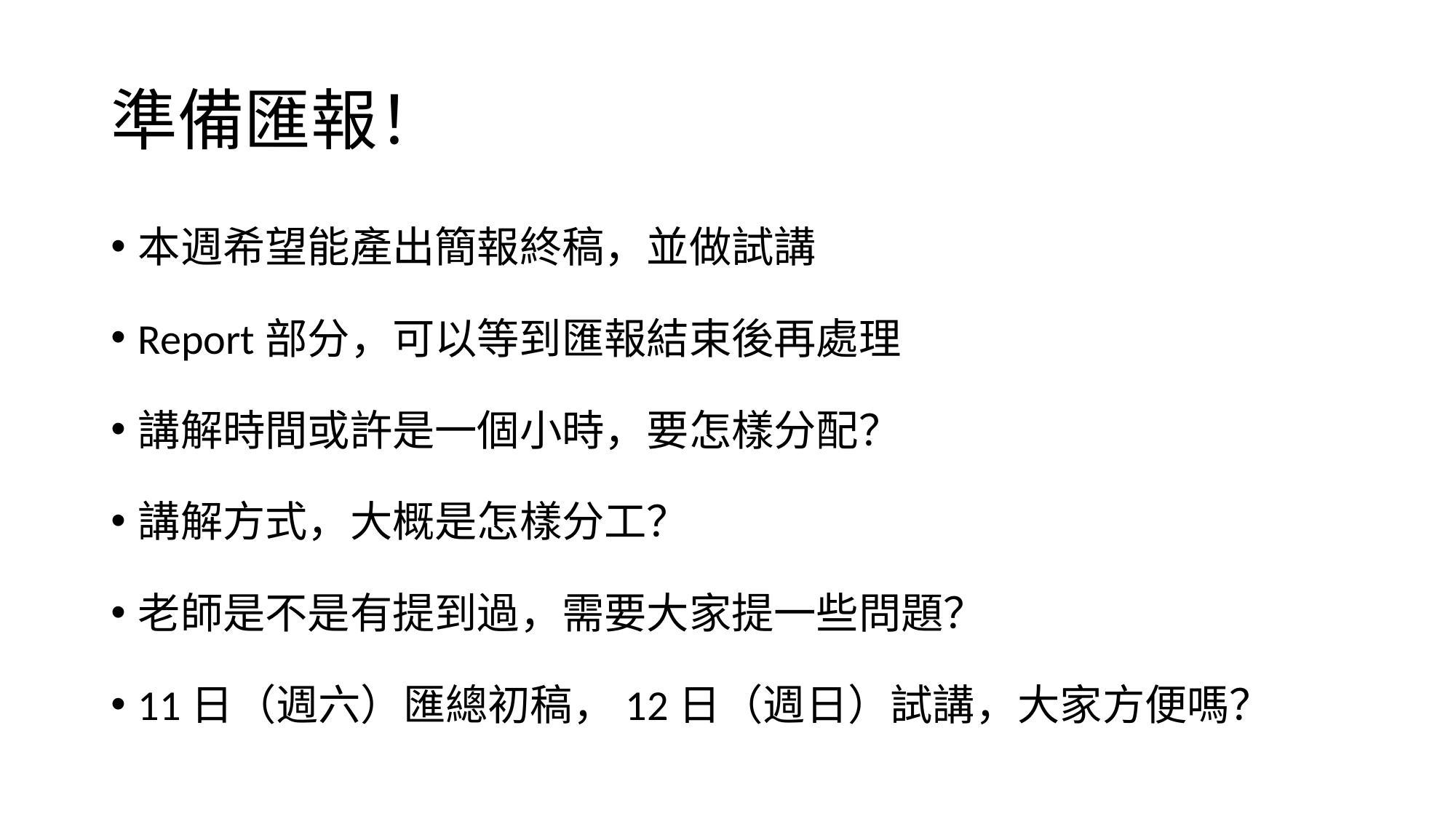

# 準備匯報！
本週希望能產出簡報終稿，並做試講
Report部分，可以等到匯報結束後再處理
講解時間或許是一個小時，要怎樣分配？
講解方式，大概是怎樣分工？
老師是不是有提到過，需要大家提一些問題？
11日（週六）匯總初稿，12日（週日）試講，大家方便嗎？